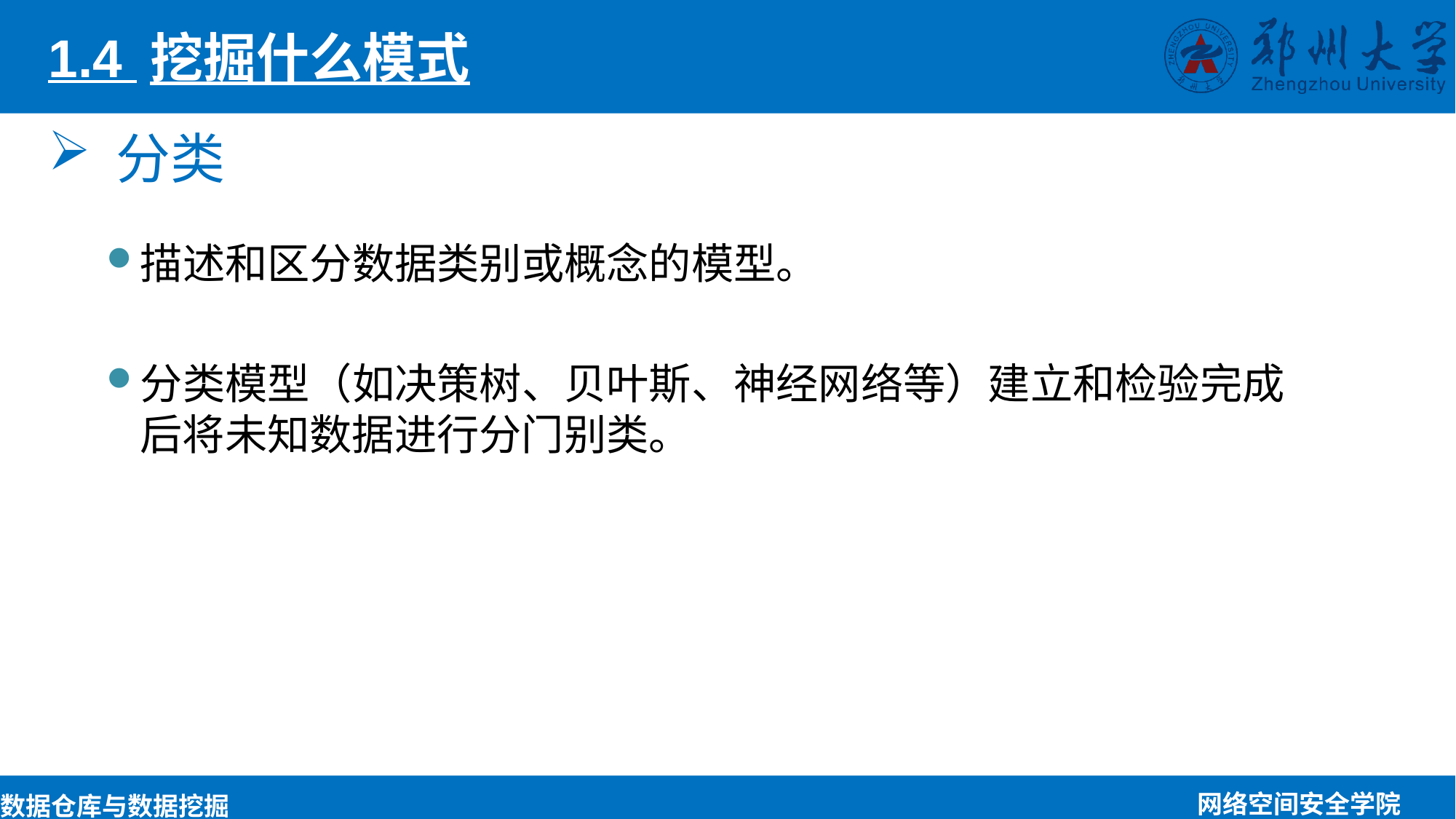

1.4 挖掘什么模式
分类
描述和区分数据类别或概念的模型。

分类模型（如决策树、贝叶斯、神经网络等）建立和检验完成后将未知数据进行分门别类。